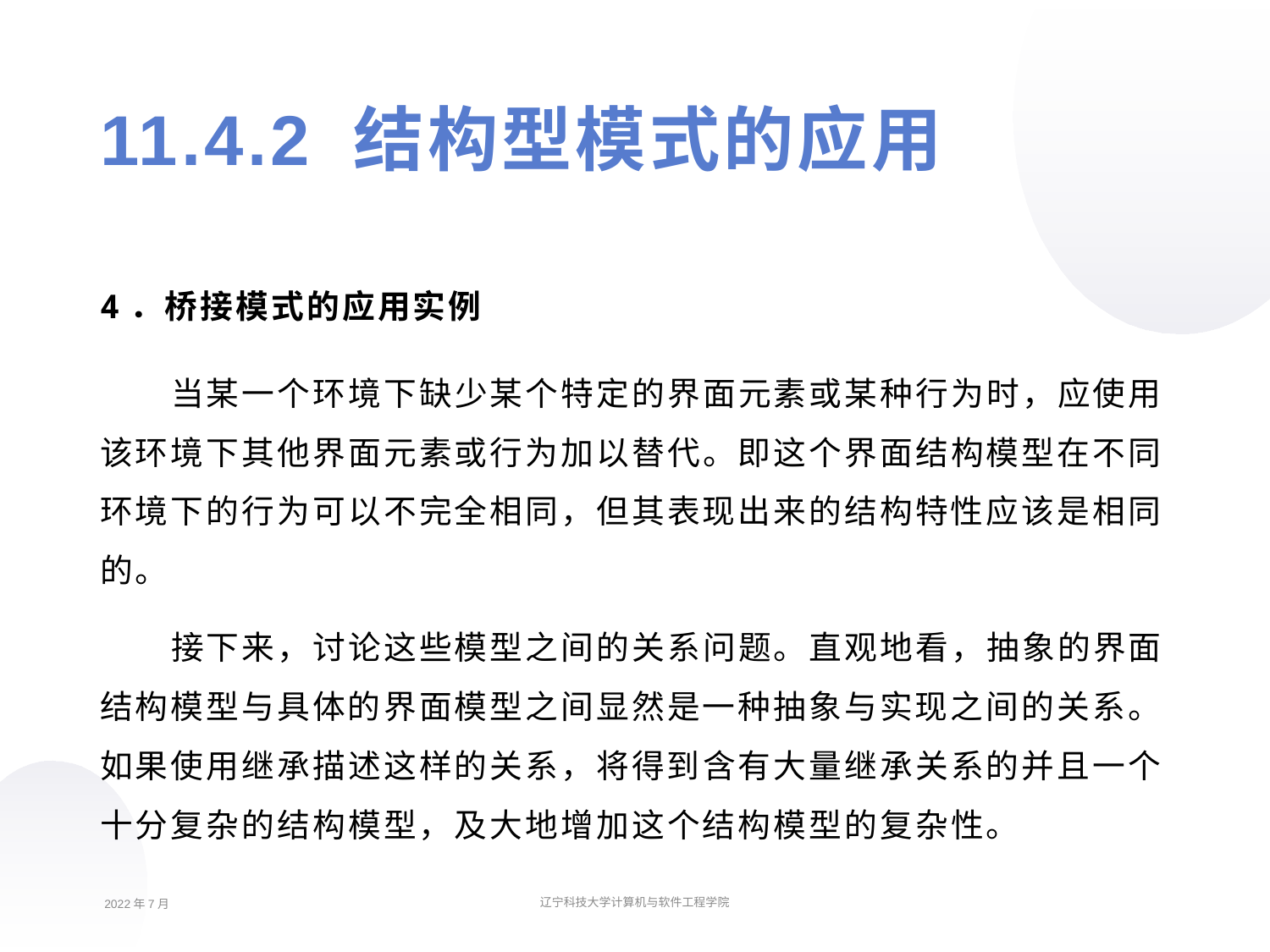

11.4.2 结构型模式的应用
4．桥接模式的应用实例
当某一个环境下缺少某个特定的界面元素或某种行为时，应使用该环境下其他界面元素或行为加以替代。即这个界面结构模型在不同环境下的行为可以不完全相同，但其表现出来的结构特性应该是相同的。
接下来，讨论这些模型之间的关系问题。直观地看，抽象的界面结构模型与具体的界面模型之间显然是一种抽象与实现之间的关系。如果使用继承描述这样的关系，将得到含有大量继承关系的并且一个十分复杂的结构模型，及大地增加这个结构模型的复杂性。

2022年7月
辽宁科技大学计算机与软件工程学院
104